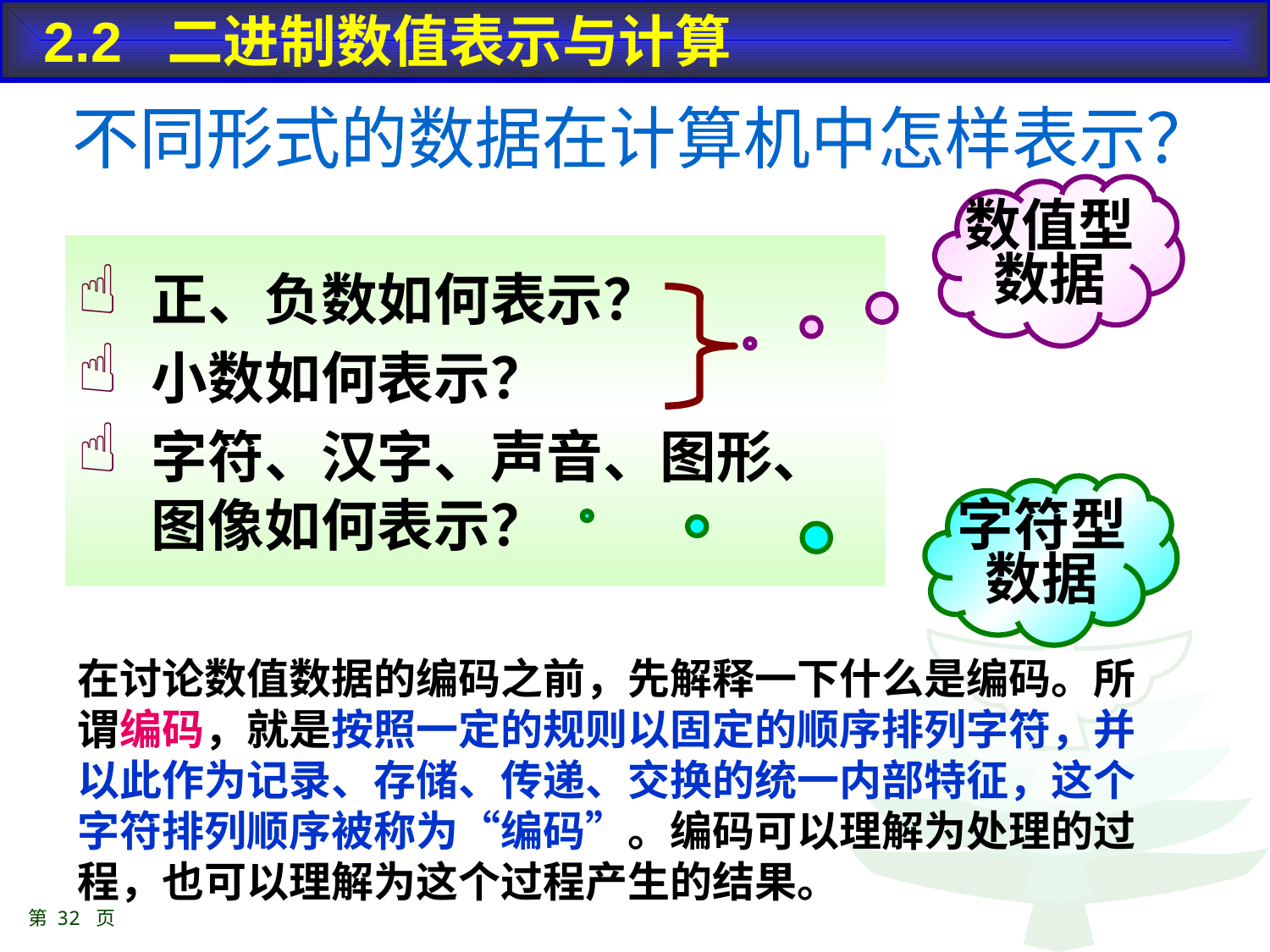

2.2  二进制数值表示与计算
不同形式的数据在计算机中怎样表示？
数值型
数据
正、负数如何表示？
小数如何表示？
字符、汉字、声音、图形、图像如何表示？

字符型
数据
在讨论数值数据的编码之前，先解释一下什么是编码。所谓编码，就是按照一定的规则以固定的顺序排列字符，并以此作为记录、存储、传递、交换的统一内部特征，这个字符排列顺序被称为“编码”。编码可以理解为处理的过程，也可以理解为这个过程产生的结果。